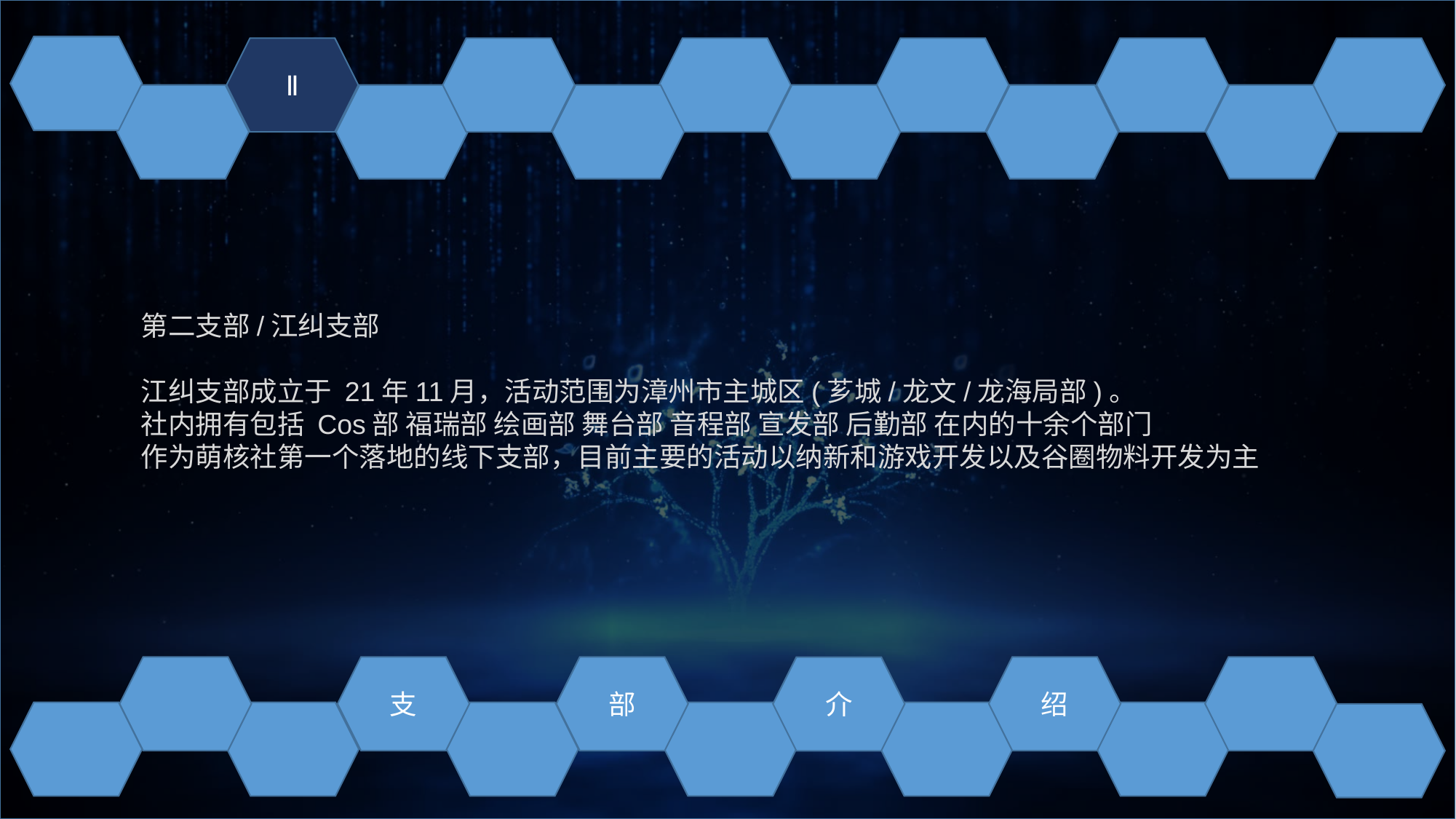

Ⅱ

第二支部/江纠支部

江纠支部成立于 21年11月，活动范围为漳州市主城区(芗城/龙文/龙海局部)。
社内拥有包括 Cos部 福瑞部 绘画部 舞台部 音程部 宣发部 后勤部 在内的十余个部门
作为萌核社第一个落地的线下支部，目前主要的活动以纳新和游戏开发以及谷圈物料开发为主

支
部
绍

介